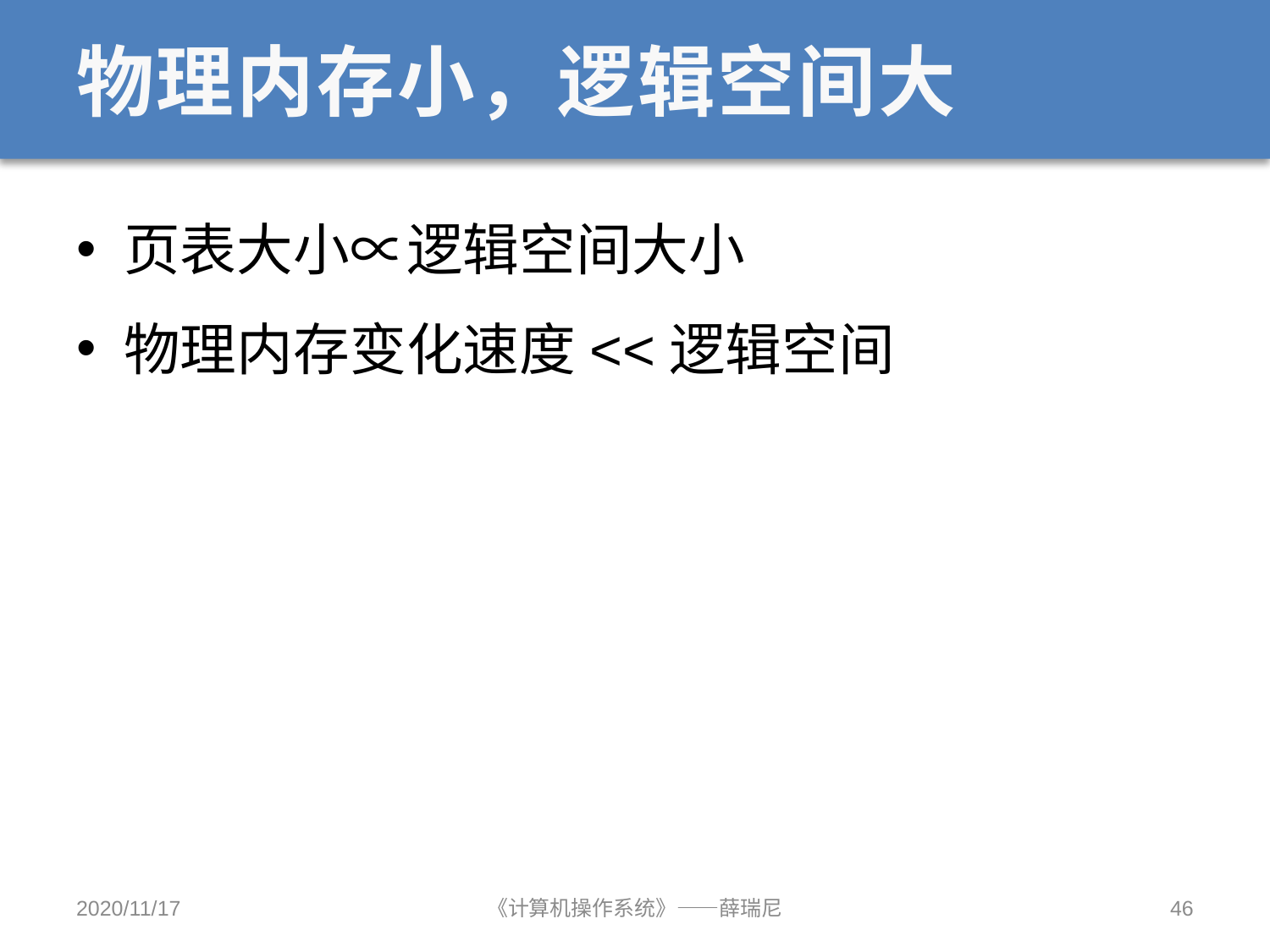

# 物理内存小，逻辑空间大
页表大小∝逻辑空间大小
物理内存变化速度<<逻辑空间

2020/11/17
《计算机操作系统》——薛瑞尼
46